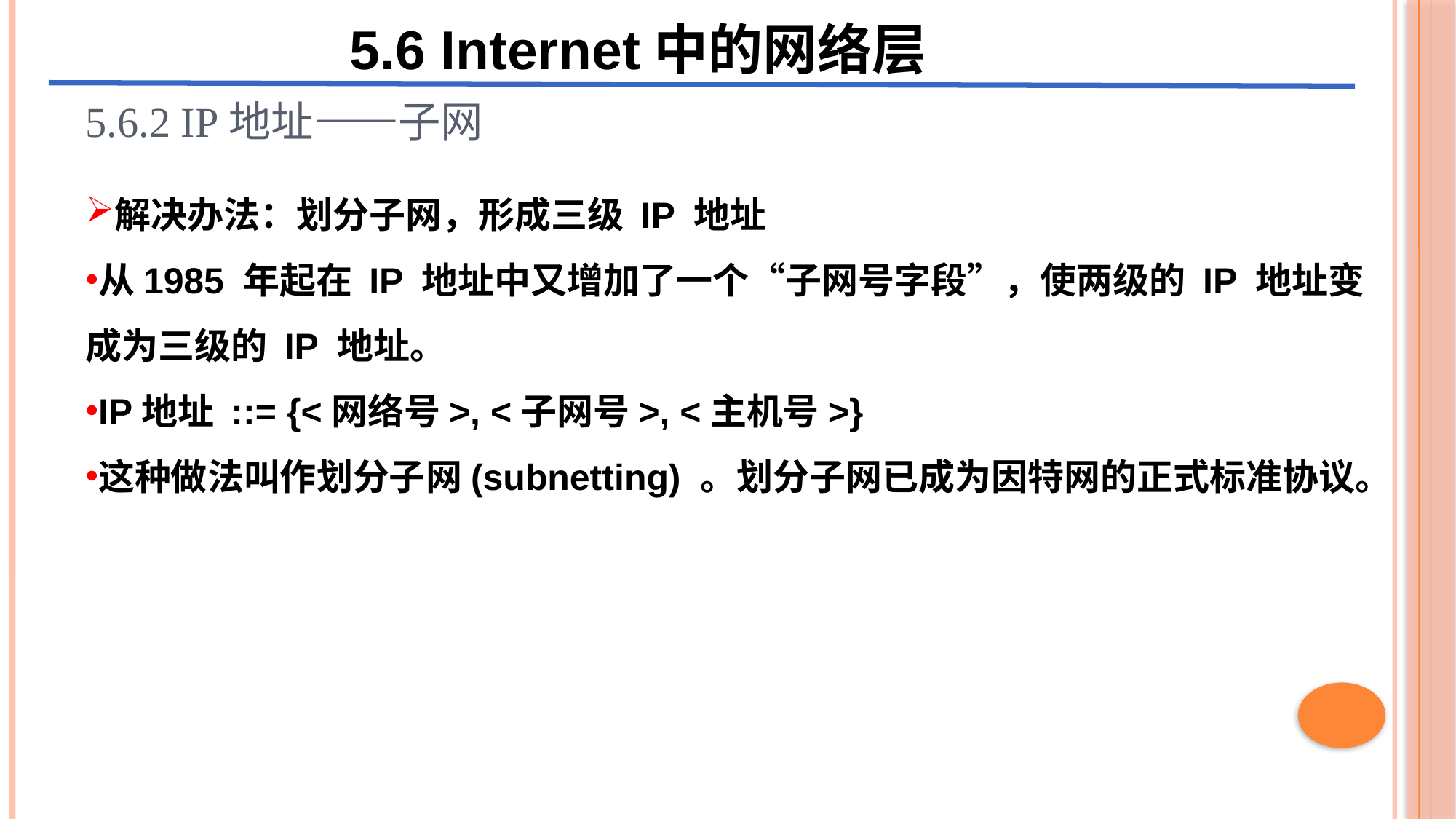

5.6 Internet中的网络层
# 5.6.2 IP地址——子网
解决办法：划分子网，形成三级 IP 地址
从1985 年起在 IP 地址中又增加了一个“子网号字段”，使两级的 IP 地址变成为三级的 IP 地址。
IP地址 ::= {<网络号>, <子网号>, <主机号>}
这种做法叫作划分子网(subnetting) 。划分子网已成为因特网的正式标准协议。